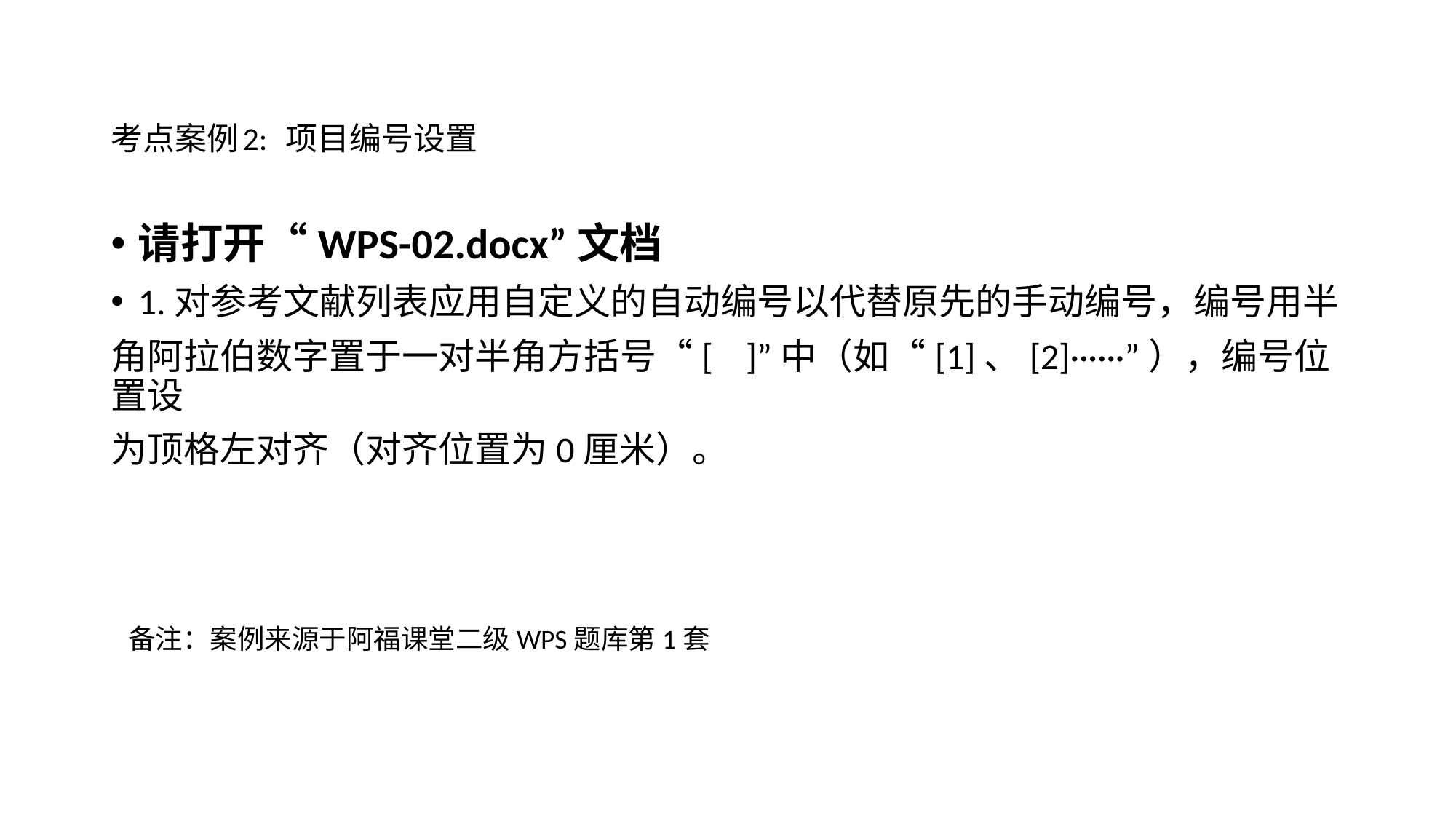

# 考点案例2:  项目编号设置
请打开“WPS-02.docx”文档
1.对参考文献列表应用自定义的自动编号以代替原先的手动编号，编号用半
角阿拉伯数字置于一对半角方括号“[    ]”中（如“[1]、[2]······”），编号位置设
为顶格左对齐（对齐位置为0厘米）。
备注：案例来源于阿福课堂二级WPS题库第1套